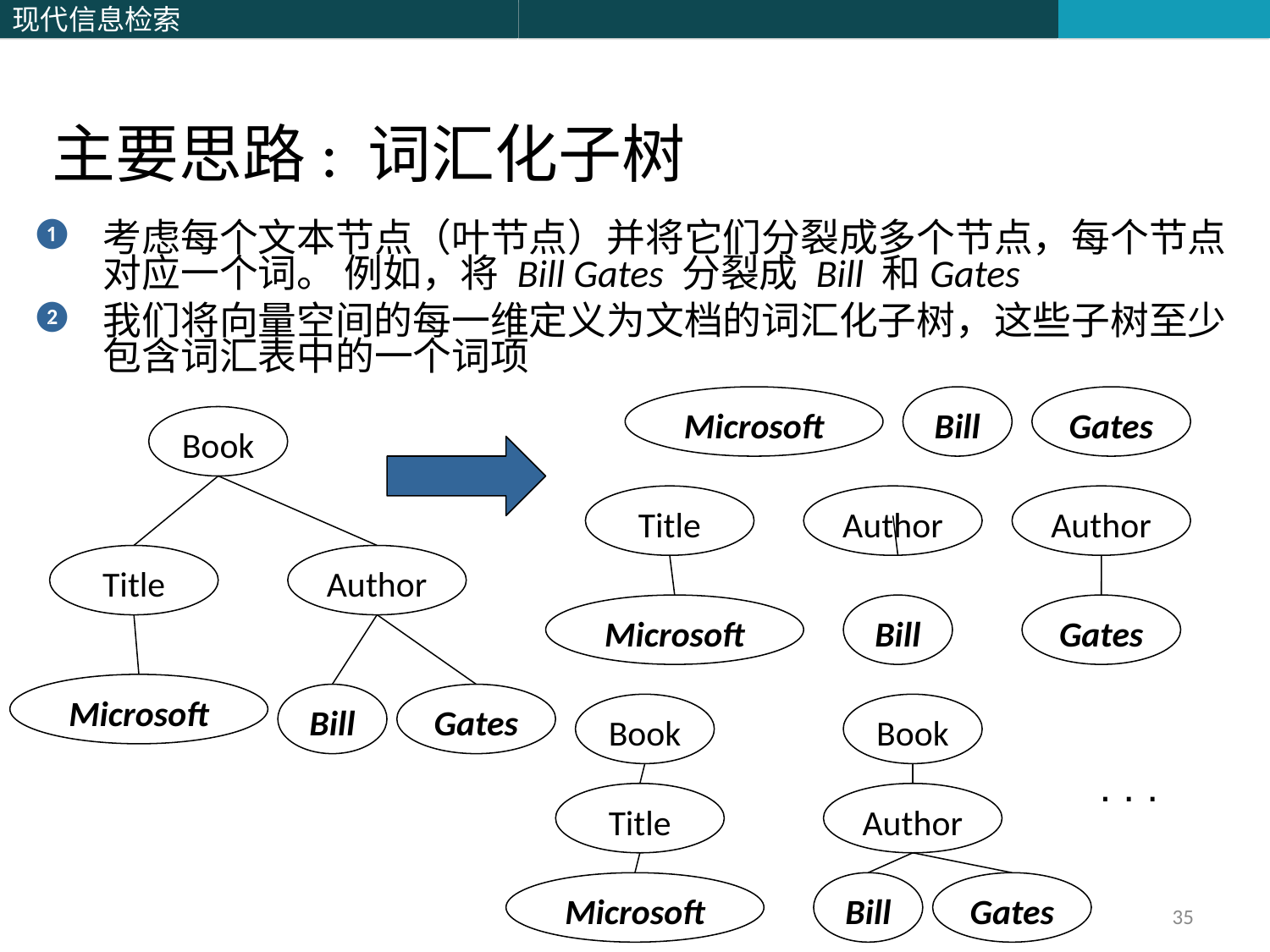

主要思路: 词汇化子树
考虑每个文本节点（叶节点）并将它们分裂成多个节点，每个节点对应一个词。 例如，将 Bill Gates 分裂成 Bill 和Gates
我们将向量空间的每一维定义为文档的词汇化子树，这些子树至少包含词汇表中的一个词项
Microsoft
Bill
Gates
Book

Title
Author
Author
Title
Author
Microsoft
Bill
Gates
Microsoft
Bill
Gates
Book
Book
. . .
Title
Author
Microsoft
Bill
Gates
35